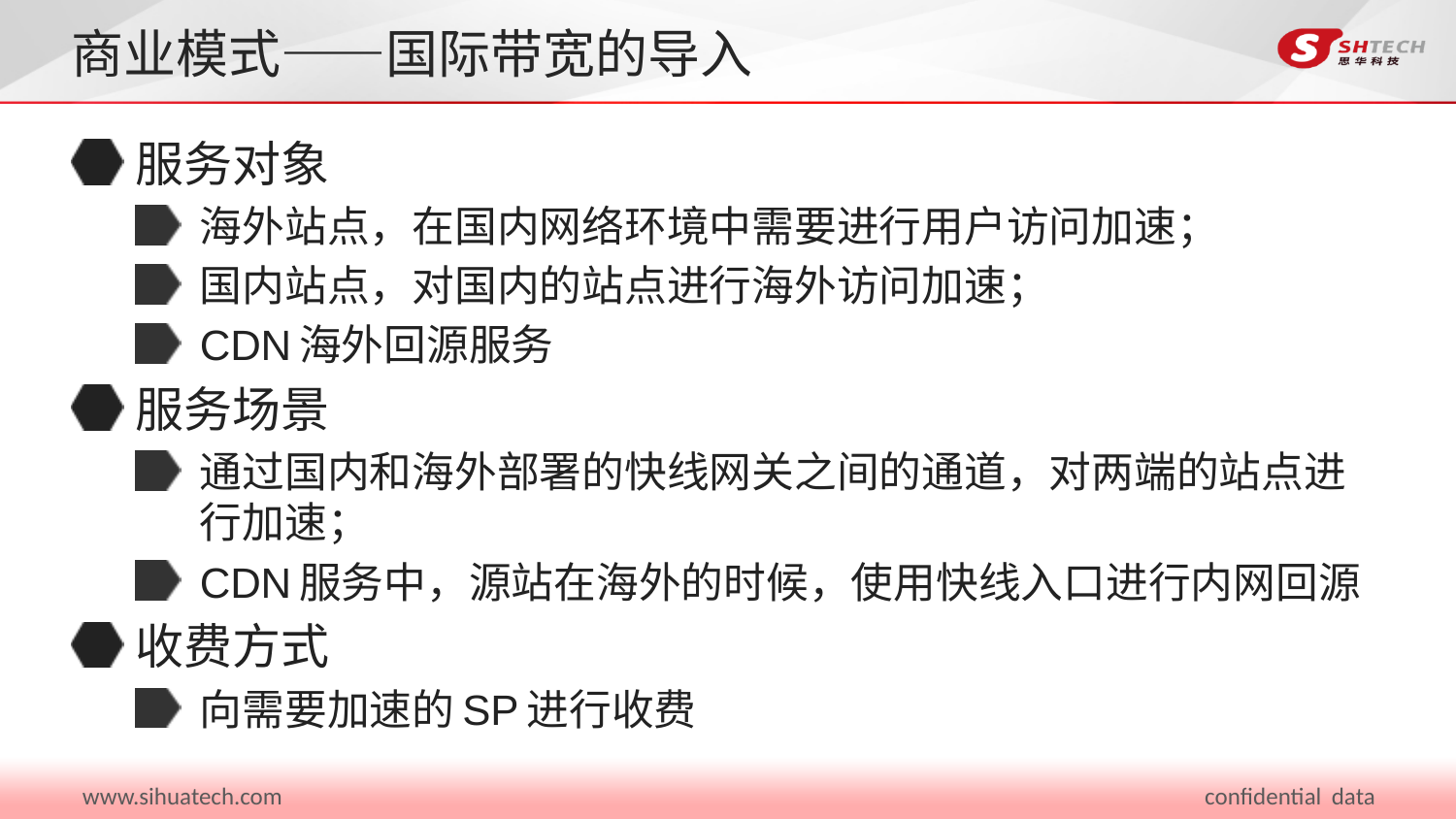

# 商业模式——国际带宽的导入
服务对象
海外站点，在国内网络环境中需要进行用户访问加速；
国内站点，对国内的站点进行海外访问加速；
CDN海外回源服务
服务场景
通过国内和海外部署的快线网关之间的通道，对两端的站点进行加速；
CDN服务中，源站在海外的时候，使用快线入口进行内网回源
收费方式
向需要加速的SP进行收费